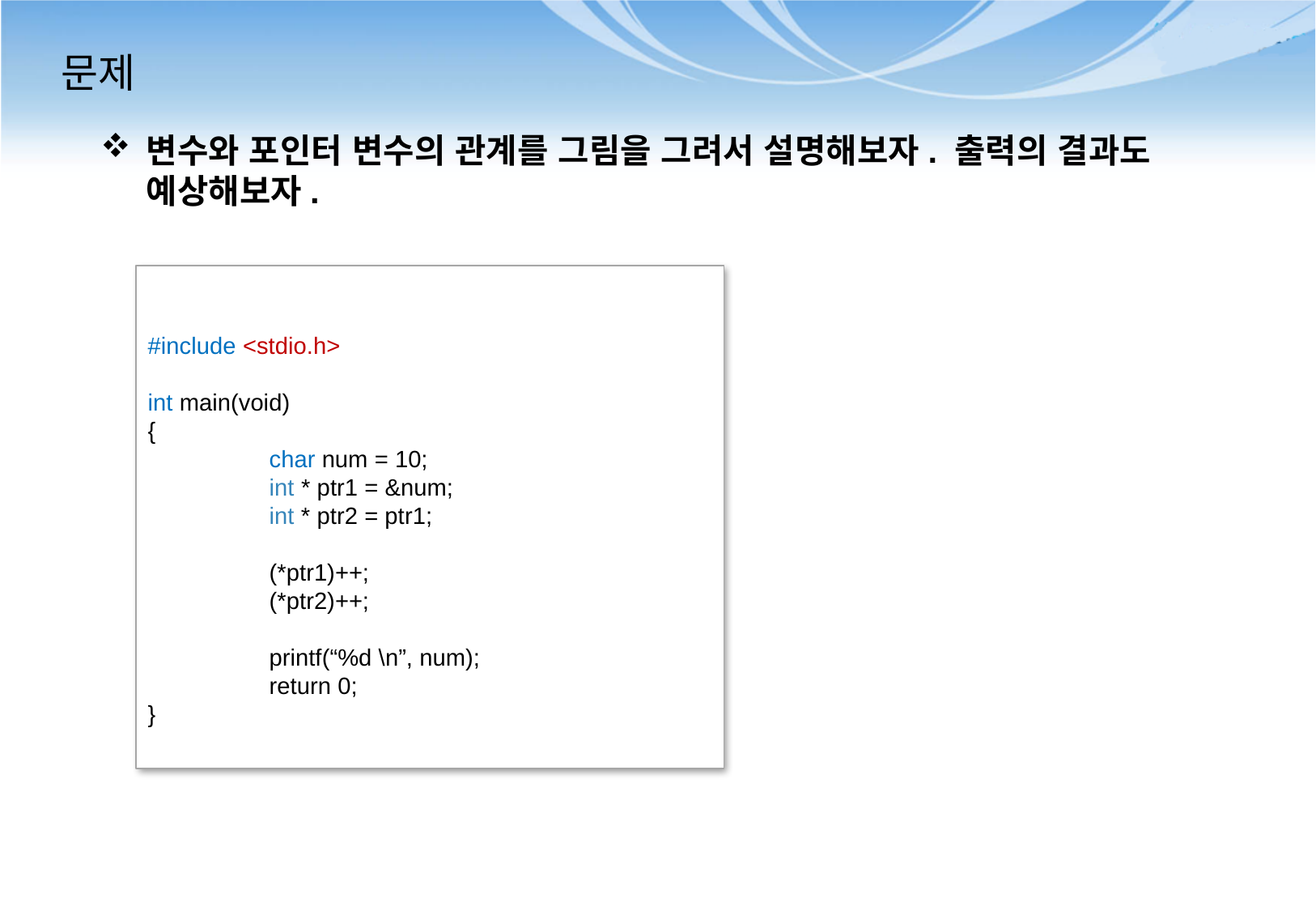

# 문제
변수와 포인터 변수의 관계를 그림을 그려서 설명해보자. 출력의 결과도 예상해보자.

#include <stdio.h>

int main(void)
{
	char num = 10;
	int * ptr1 = &num;
	int * ptr2 = ptr1;

	(*ptr1)++;
	(*ptr2)++;

	printf(“%d \n”, num);
	return 0;
}